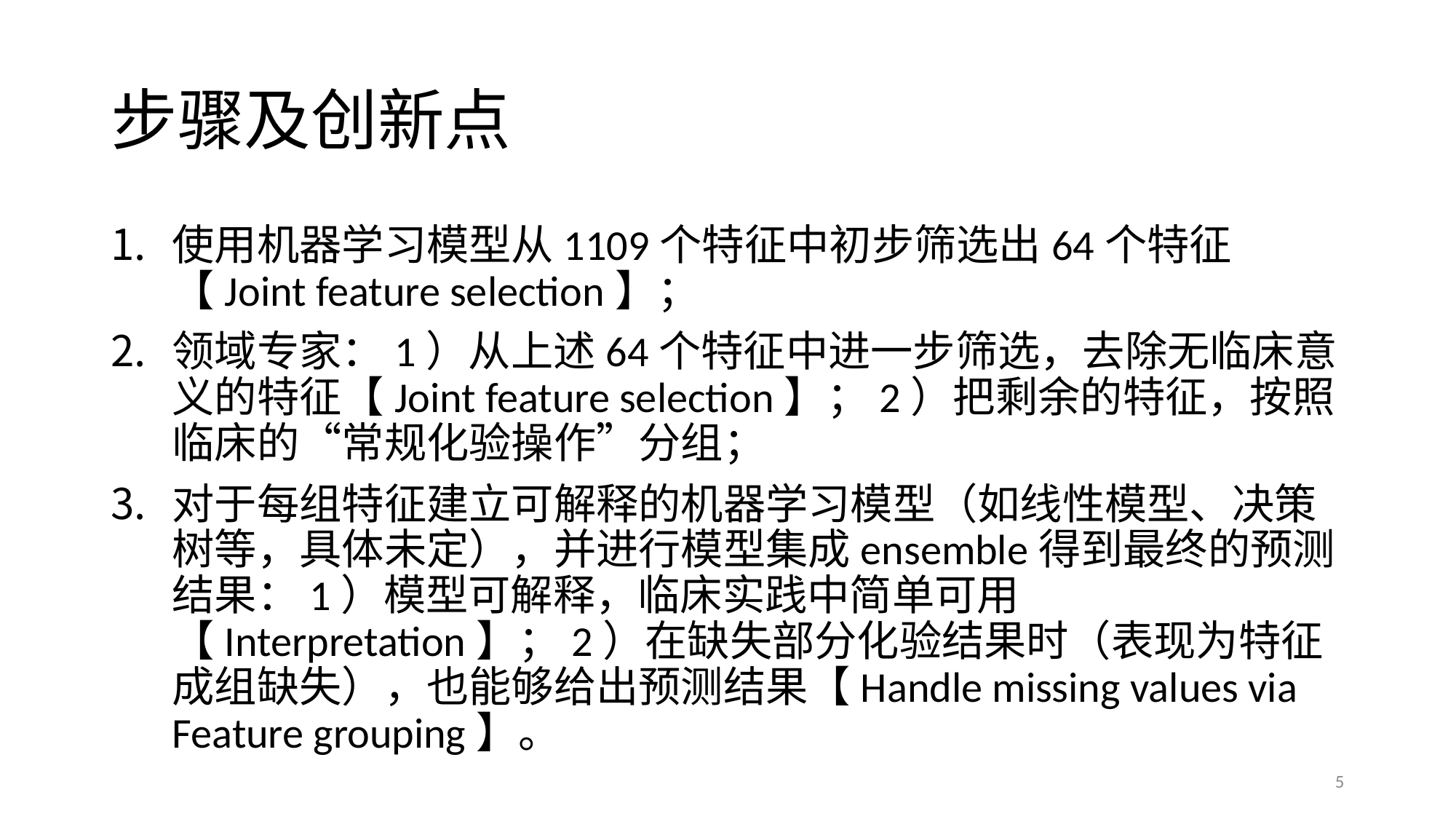

# 步骤及创新点
使用机器学习模型从1109个特征中初步筛选出64个特征【Joint feature selection】；
领域专家：1）从上述64个特征中进一步筛选，去除无临床意义的特征【Joint feature selection】；2）把剩余的特征，按照临床的“常规化验操作”分组；
对于每组特征建立可解释的机器学习模型（如线性模型、决策树等，具体未定），并进行模型集成ensemble得到最终的预测结果：1）模型可解释，临床实践中简单可用【Interpretation】；2）在缺失部分化验结果时（表现为特征成组缺失），也能够给出预测结果【Handle missing values via Feature grouping】。
5